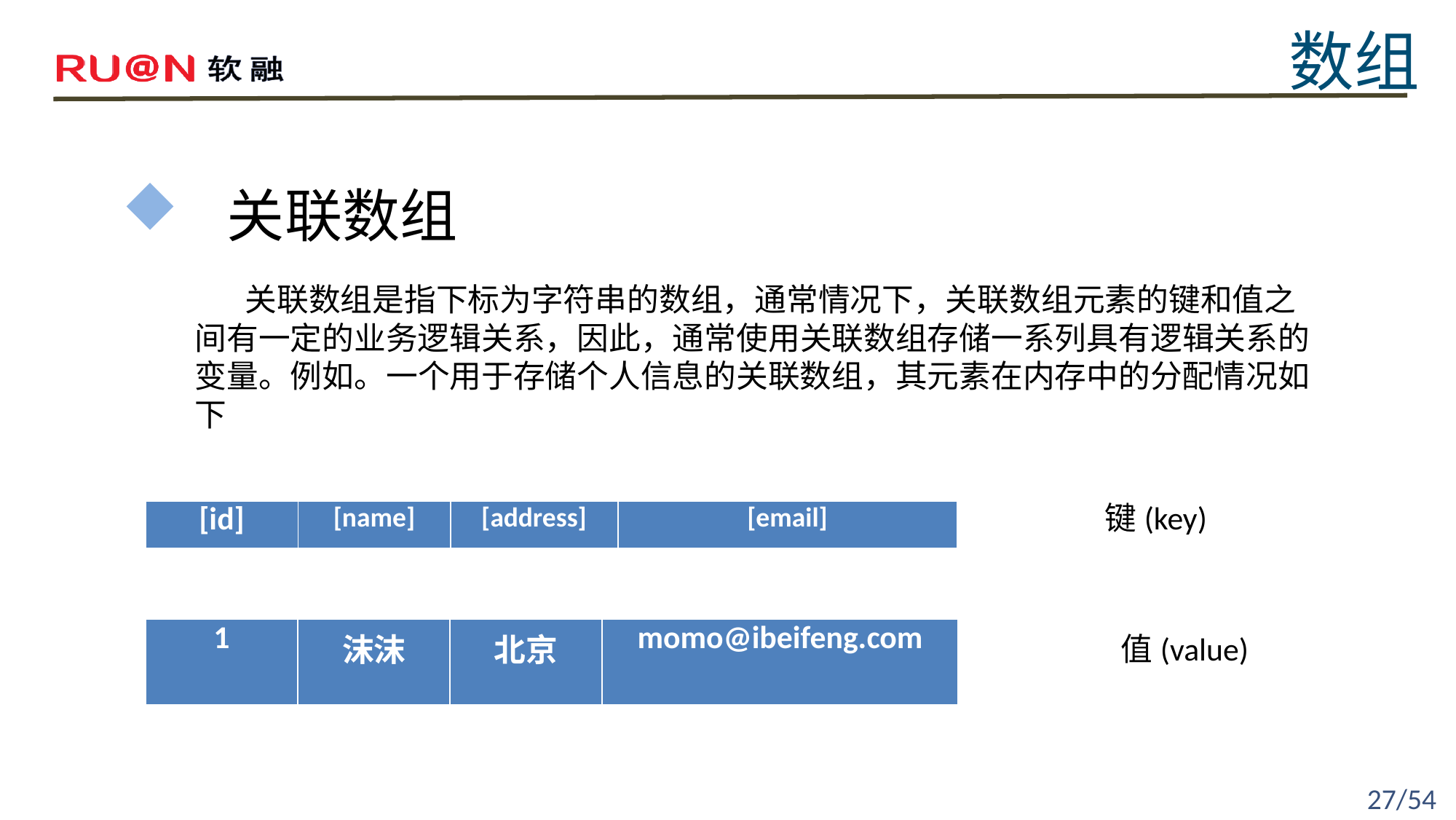

数组
  关联数组
      关联数组是指下标为字符串的数组，通常情况下，关联数组元素的键和值之间有一定的业务逻辑关系，因此，通常使用关联数组存储一系列具有逻辑关系的变量。例如。一个用于存储个人信息的关联数组，其元素在内存中的分配情况如下
键(key)
| [id] | [name] | [address] | [email] |
| --- | --- | --- | --- |
| 1 | 沫沫 | 北京 | momo@ibeifeng.com |
| --- | --- | --- | --- |
值(value)
27/54